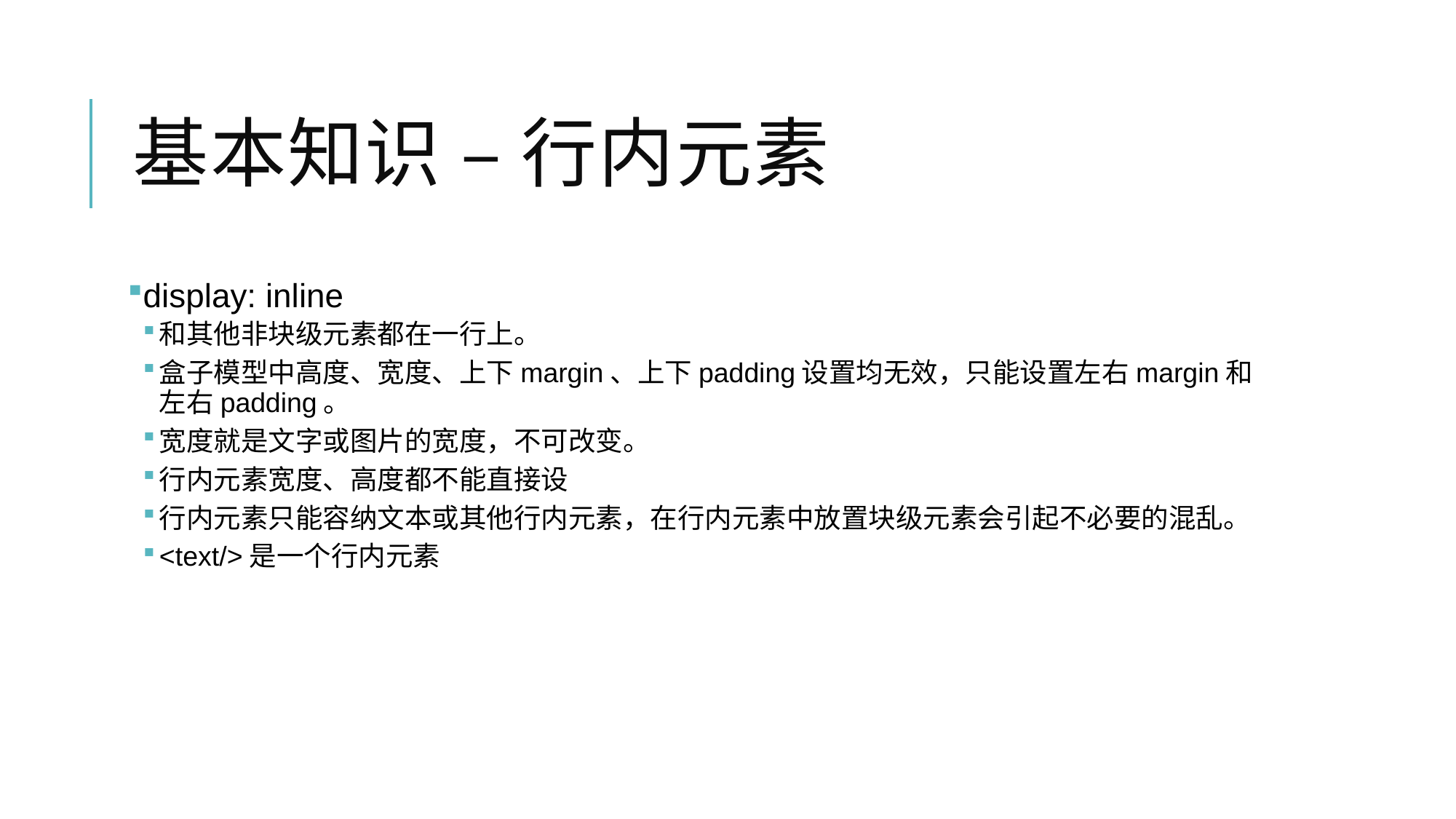

# 基本知识 – 行内元素
display: inline
和其他非块级元素都在一行上。
盒子模型中高度、宽度、上下margin、上下padding设置均无效，只能设置左右margin和左右padding。
宽度就是文字或图片的宽度，不可改变。
行内元素宽度、高度都不能直接设
行内元素只能容纳文本或其他行内元素，在行内元素中放置块级元素会引起不必要的混乱。
<text/>是一个行内元素